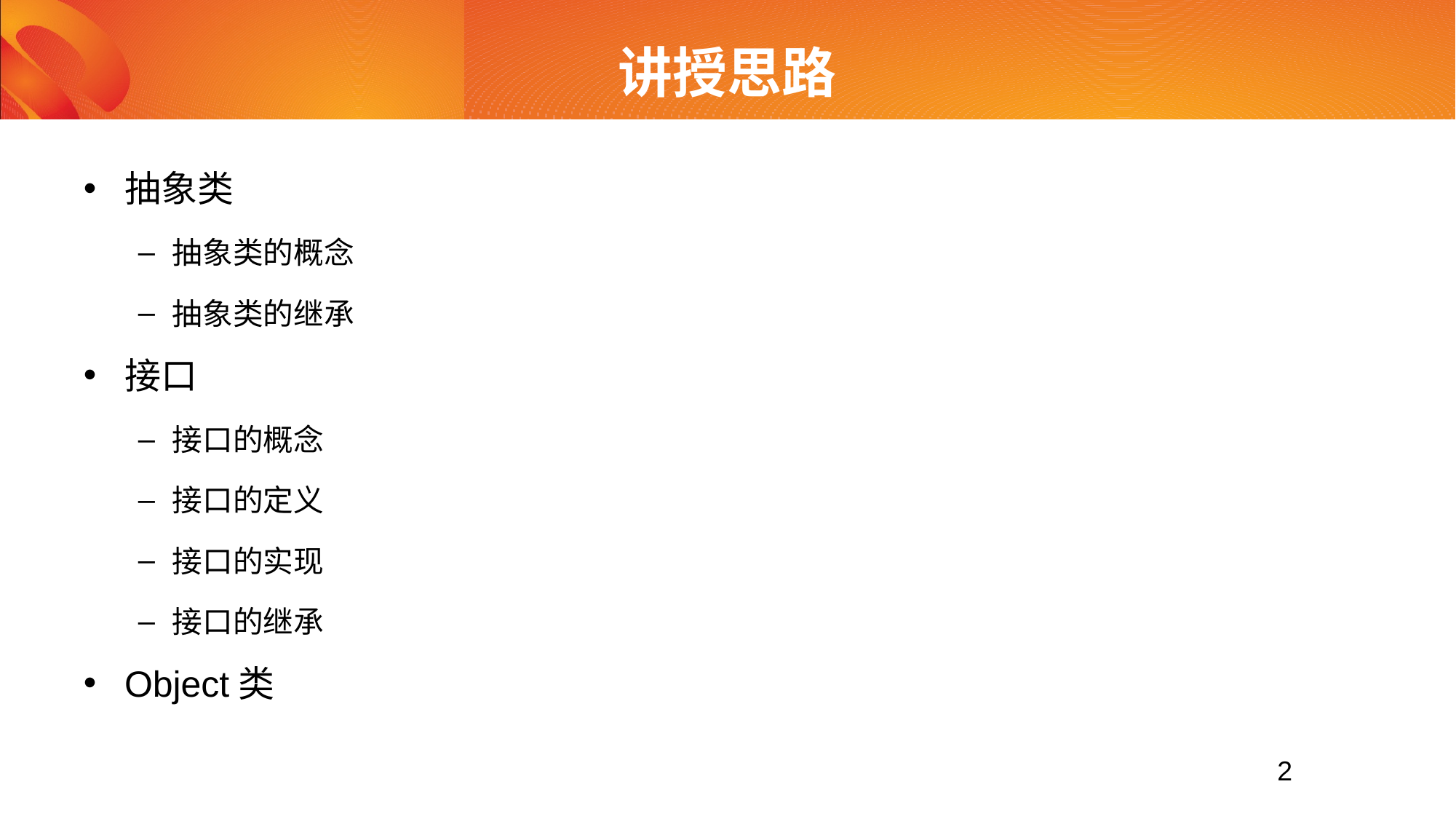

# 讲授思路
抽象类
抽象类的概念
抽象类的继承
接口
接口的概念
接口的定义
接口的实现
接口的继承
Object类